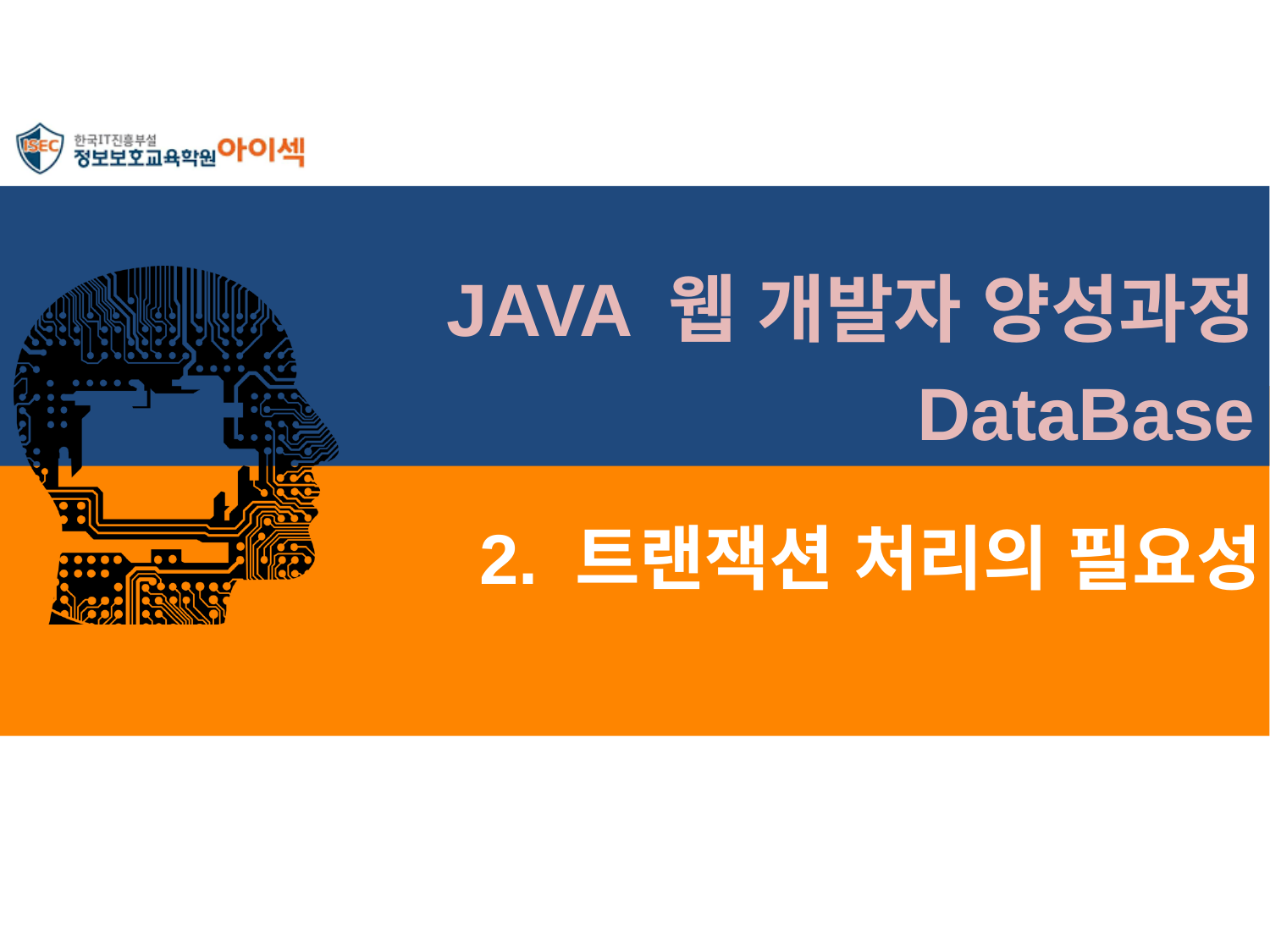

JAVA 웹 개발자 양성과정
DataBase
# 2. 트랜잭션 처리의 필요성